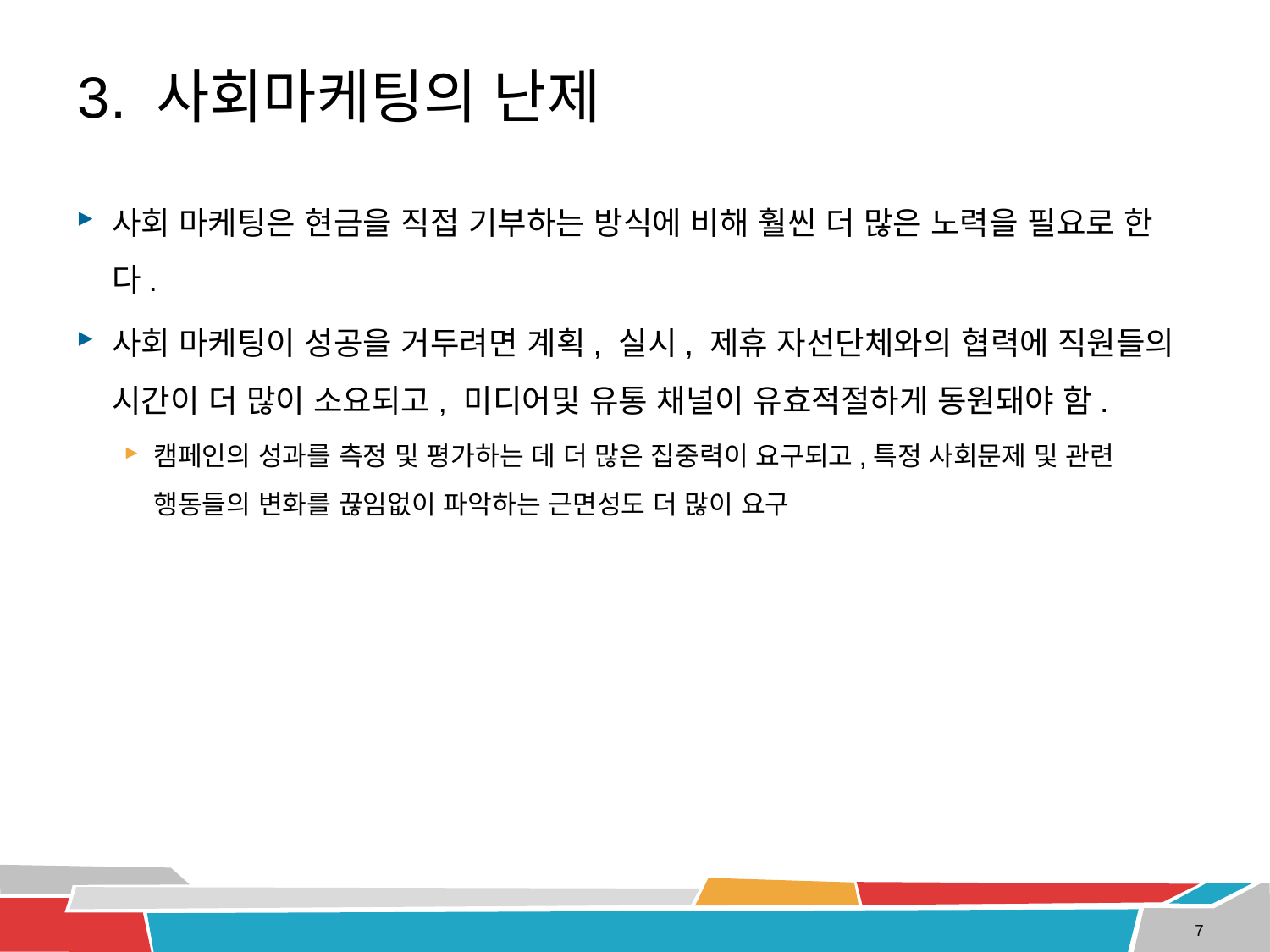

# 3. 사회마케팅의 난제
사회 마케팅은 현금을 직접 기부하는 방식에 비해 훨씬 더 많은 노력을 필요로 한다.
사회 마케팅이 성공을 거두려면 계획, 실시, 제휴 자선단체와의 협력에 직원들의 시간이 더 많이 소요되고, 미디어및 유통 채널이 유효적절하게 동원돼야 함.
캠페인의 성과를 측정 및 평가하는 데 더 많은 집중력이 요구되고,특정 사회문제 및 관련 행동들의 변화를 끊임없이 파악하는 근면성도 더 많이 요구
7